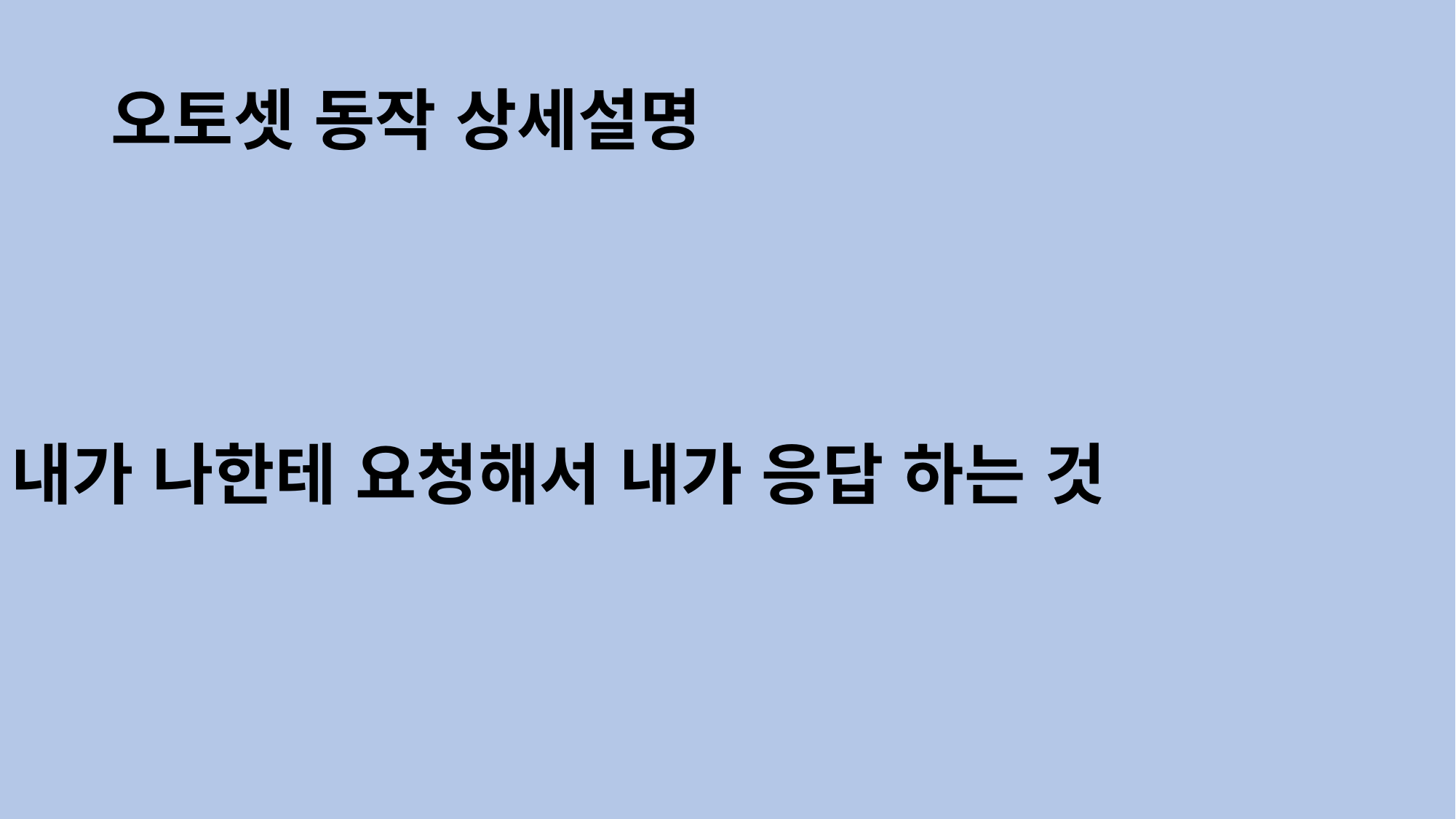

# 오토셋 동작 상세설명
내가 나한테 요청해서 내가 응답 하는 것